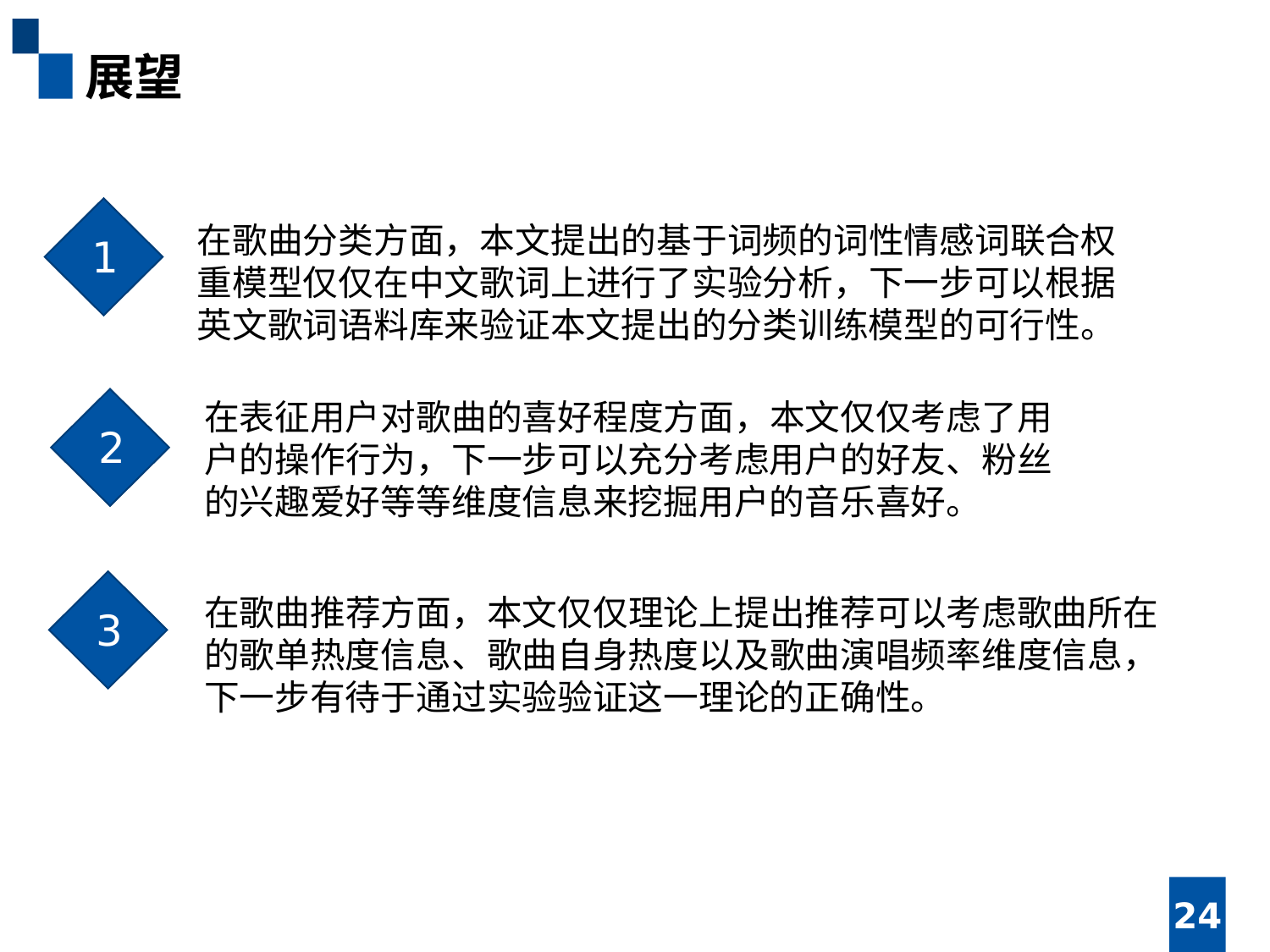

展望

在歌曲分类方面，本文提出的基于词频的词性情感词联合权重模型仅仅在中文歌词上进行了实验分析，下一步可以根据英文歌词语料库来验证本文提出的分类训练模型的可行性。
1

在表征用户对歌曲的喜好程度方面，本文仅仅考虑了用户的操作行为，下一步可以充分考虑用户的好友、粉丝的兴趣爱好等等维度信息来挖掘用户的音乐喜好。
2

在歌曲推荐方面，本文仅仅理论上提出推荐可以考虑歌曲所在的歌单热度信息、歌曲自身热度以及歌曲演唱频率维度信息，下一步有待于通过实验验证这一理论的正确性。
3
24